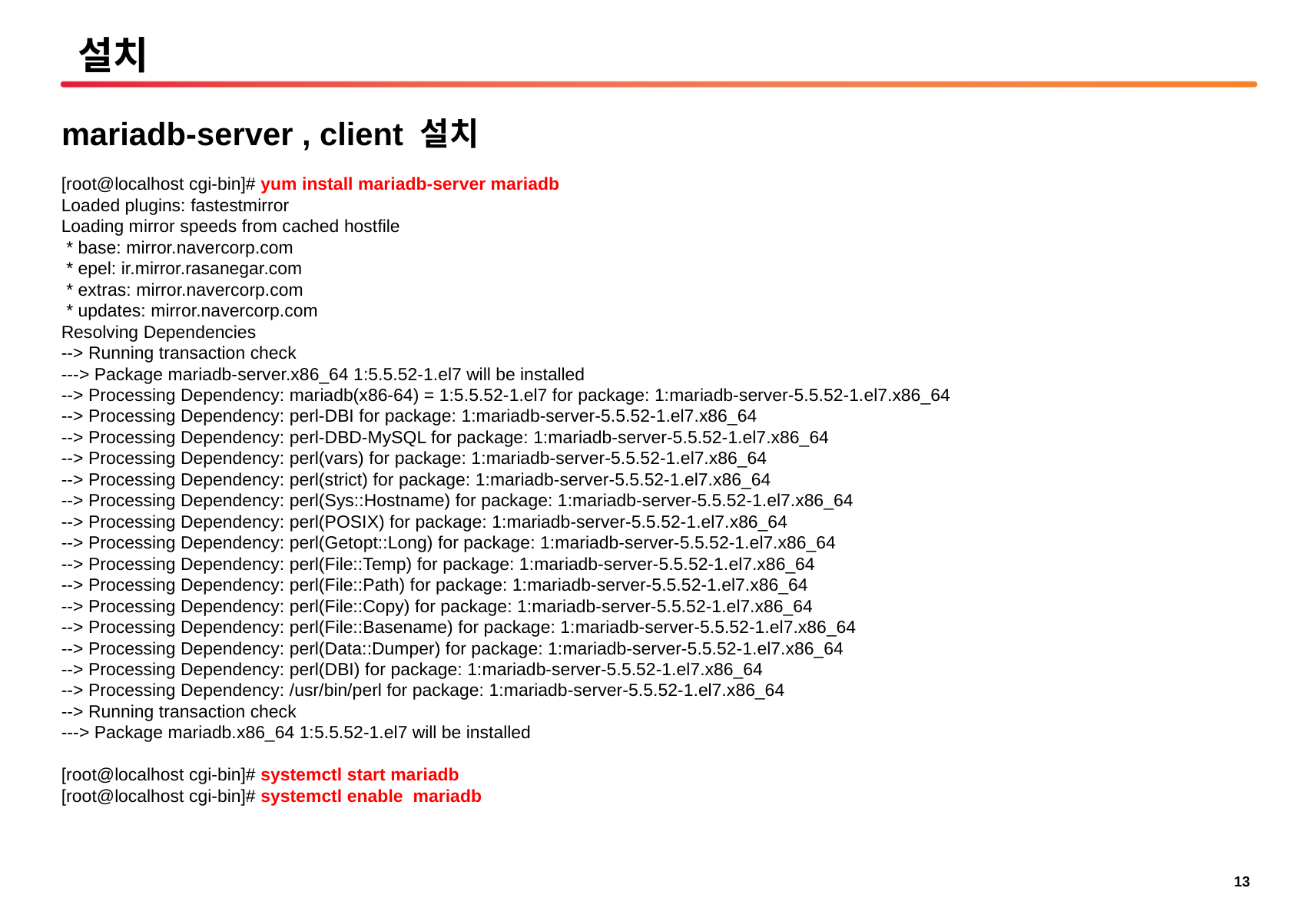

# 설치

mariadb-server , client 설치
[root@localhost cgi-bin]# yum install mariadb-server mariadb
Loaded plugins: fastestmirror
Loading mirror speeds from cached hostfile
 * base: mirror.navercorp.com
 * epel: ir.mirror.rasanegar.com
 * extras: mirror.navercorp.com
 * updates: mirror.navercorp.com
Resolving Dependencies
--> Running transaction check
---> Package mariadb-server.x86_64 1:5.5.52-1.el7 will be installed
--> Processing Dependency: mariadb(x86-64) = 1:5.5.52-1.el7 for package: 1:mariadb-server-5.5.52-1.el7.x86_64
--> Processing Dependency: perl-DBI for package: 1:mariadb-server-5.5.52-1.el7.x86_64
--> Processing Dependency: perl-DBD-MySQL for package: 1:mariadb-server-5.5.52-1.el7.x86_64
--> Processing Dependency: perl(vars) for package: 1:mariadb-server-5.5.52-1.el7.x86_64
--> Processing Dependency: perl(strict) for package: 1:mariadb-server-5.5.52-1.el7.x86_64
--> Processing Dependency: perl(Sys::Hostname) for package: 1:mariadb-server-5.5.52-1.el7.x86_64
--> Processing Dependency: perl(POSIX) for package: 1:mariadb-server-5.5.52-1.el7.x86_64
--> Processing Dependency: perl(Getopt::Long) for package: 1:mariadb-server-5.5.52-1.el7.x86_64
--> Processing Dependency: perl(File::Temp) for package: 1:mariadb-server-5.5.52-1.el7.x86_64
--> Processing Dependency: perl(File::Path) for package: 1:mariadb-server-5.5.52-1.el7.x86_64
--> Processing Dependency: perl(File::Copy) for package: 1:mariadb-server-5.5.52-1.el7.x86_64
--> Processing Dependency: perl(File::Basename) for package: 1:mariadb-server-5.5.52-1.el7.x86_64
--> Processing Dependency: perl(Data::Dumper) for package: 1:mariadb-server-5.5.52-1.el7.x86_64
--> Processing Dependency: perl(DBI) for package: 1:mariadb-server-5.5.52-1.el7.x86_64
--> Processing Dependency: /usr/bin/perl for package: 1:mariadb-server-5.5.52-1.el7.x86_64
--> Running transaction check
---> Package mariadb.x86_64 1:5.5.52-1.el7 will be installed

[root@localhost cgi-bin]# systemctl start mariadb
[root@localhost cgi-bin]# systemctl enable  mariadb